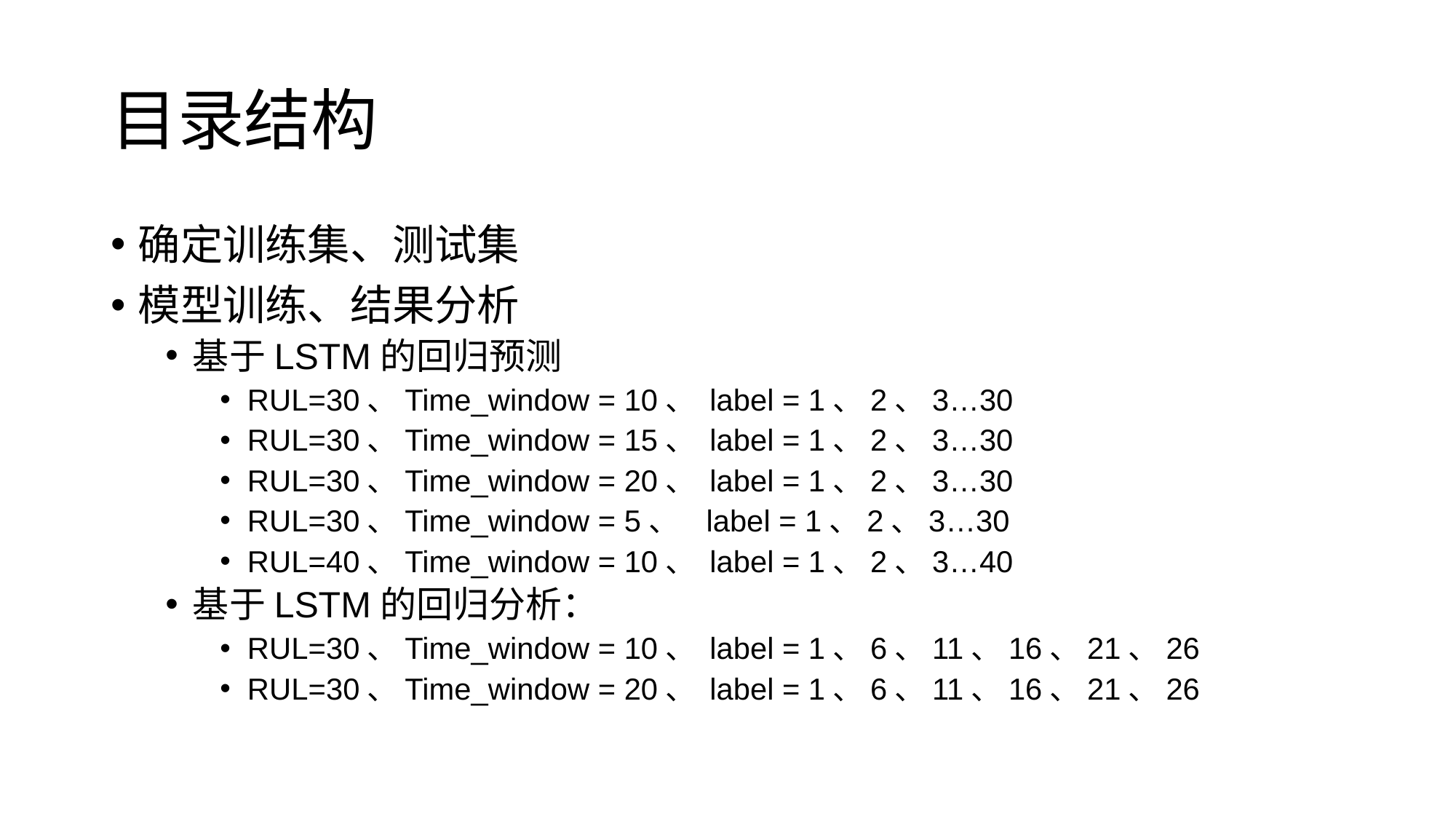

# 目录结构
确定训练集、测试集
模型训练、结果分析
基于LSTM的回归预测
RUL=30、Time_window = 10、 label = 1、2、3…30
RUL=30、Time_window = 15、 label = 1、2、3…30
RUL=30、Time_window = 20、 label = 1、2、3…30
RUL=30、Time_window = 5、   label = 1、2、3…30
RUL=40、Time_window = 10、 label = 1、2、3…40
基于LSTM的回归分析：
RUL=30、Time_window = 10、 label = 1、6、11、16、21、26
RUL=30、Time_window = 20、 label = 1、6、11、16、21、26